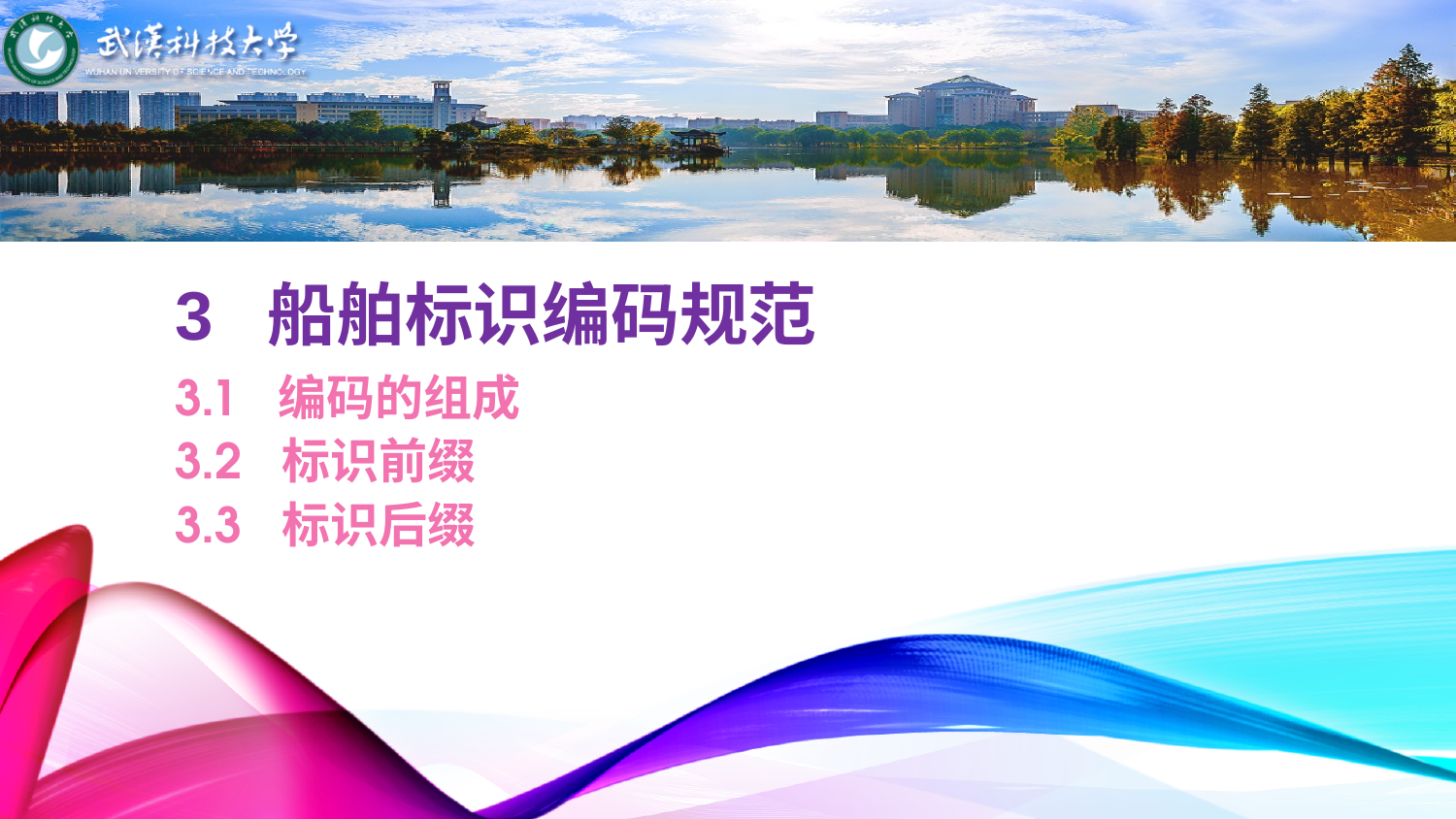

# 3  船舶标识编码规范
3.1  编码的组成
3.2  标识前缀
3.3  标识后缀